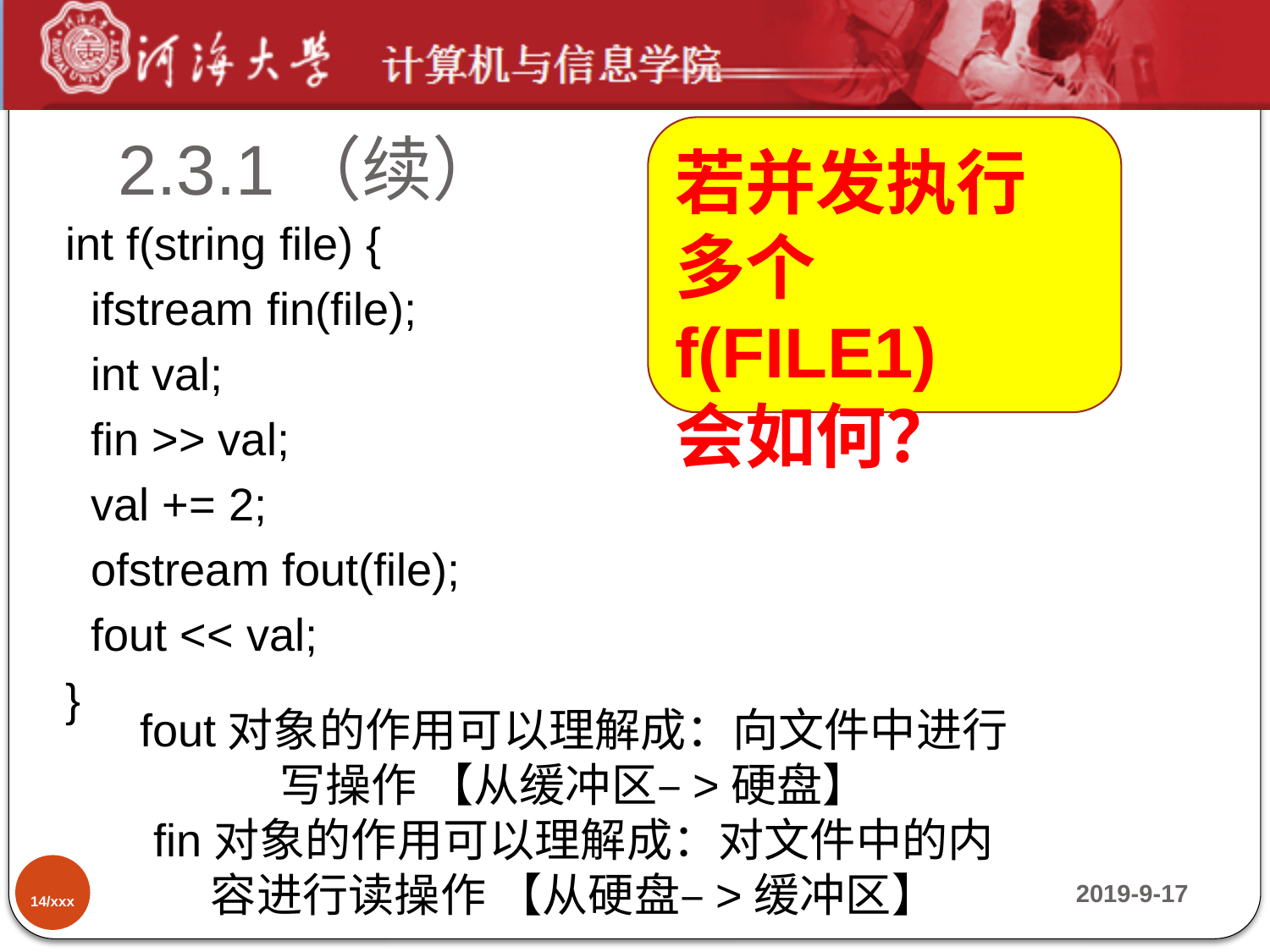

# 2.3.1（续）
若并发执行
多个f(FILE1)
会如何？
int f(string file) {
  ifstream fin(file);
  int val;
  fin >> val;
  val += 2;
  ofstream fout(file);
  fout << val;
}

fout对象的作用可以理解成：向文件中进行写操作 【从缓冲区–>硬盘】
fin对象的作用可以理解成：对文件中的内容进行读操作 【从硬盘–>缓冲区】

14/xxx
2019-9-17